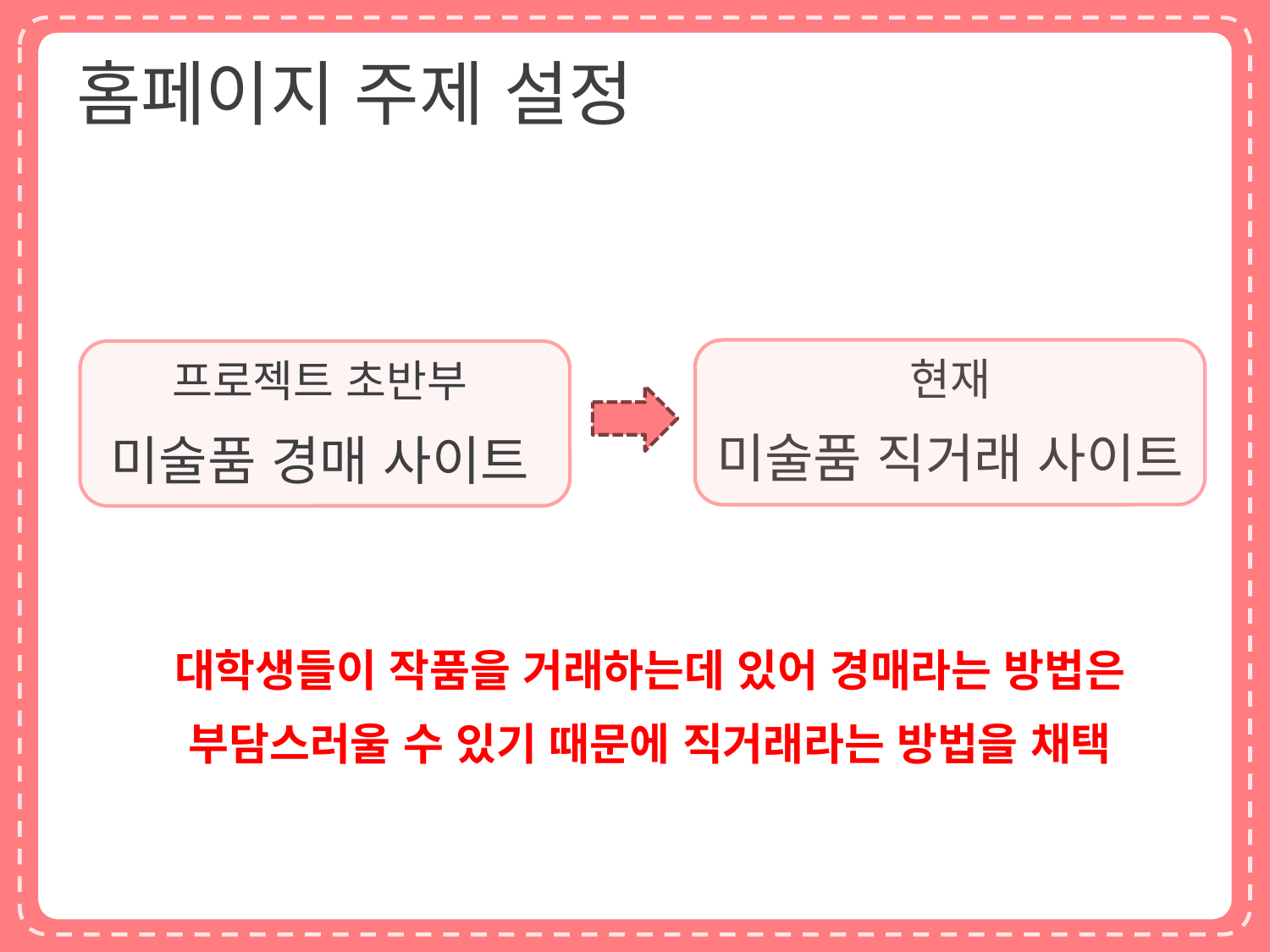

# 홈페이지 주제 설정

현재

미술품 직거래 사이트
프로젝트 초반부

미술품 경매 사이트

대학생들이 작품을 거래하는데 있어 경매라는 방법은

부담스러울 수 있기 때문에 직거래라는 방법을 채택